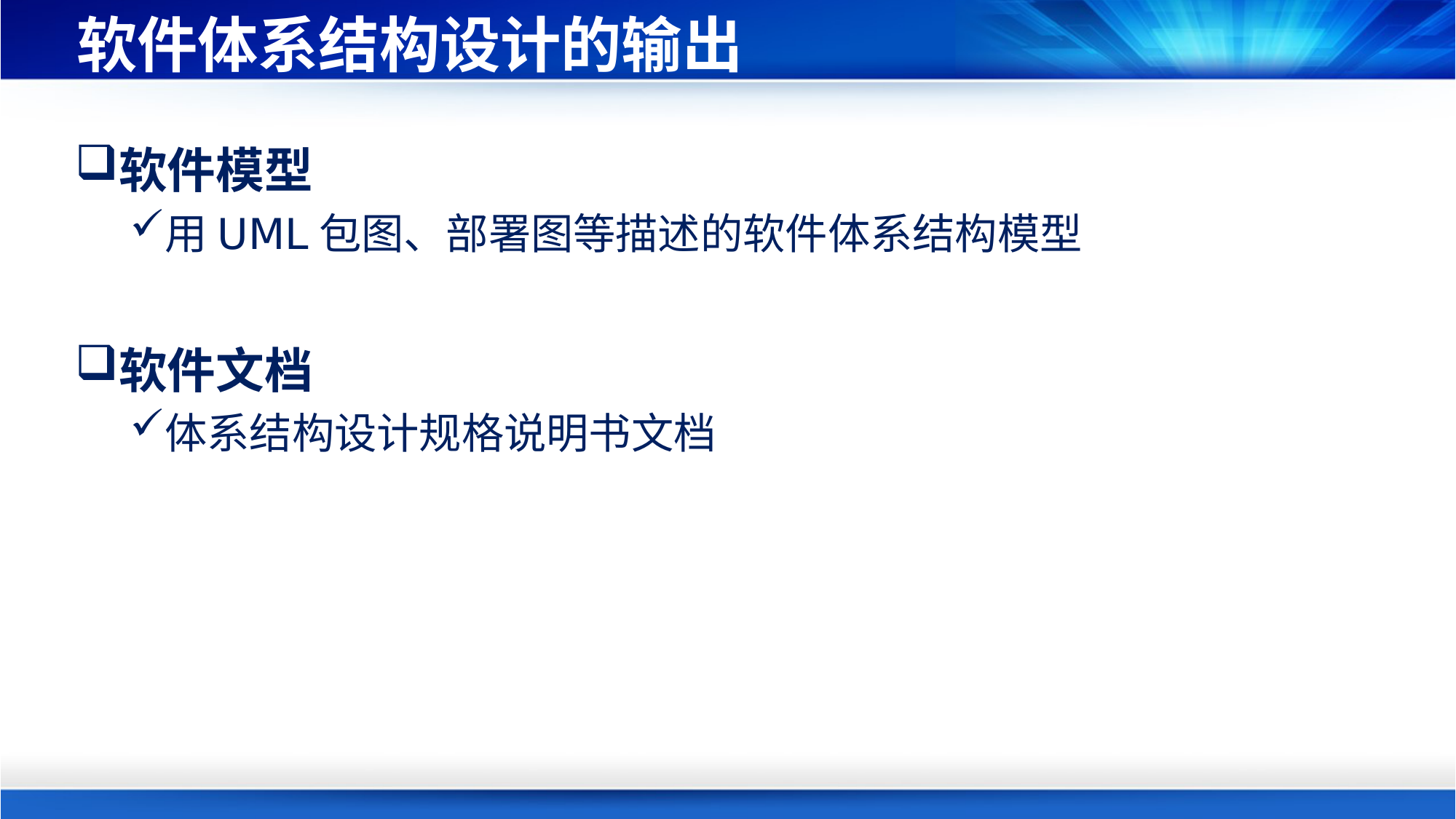

# 软件体系结构设计的输出
软件模型
用UML包图、部署图等描述的软件体系结构模型

软件文档
体系结构设计规格说明书文档